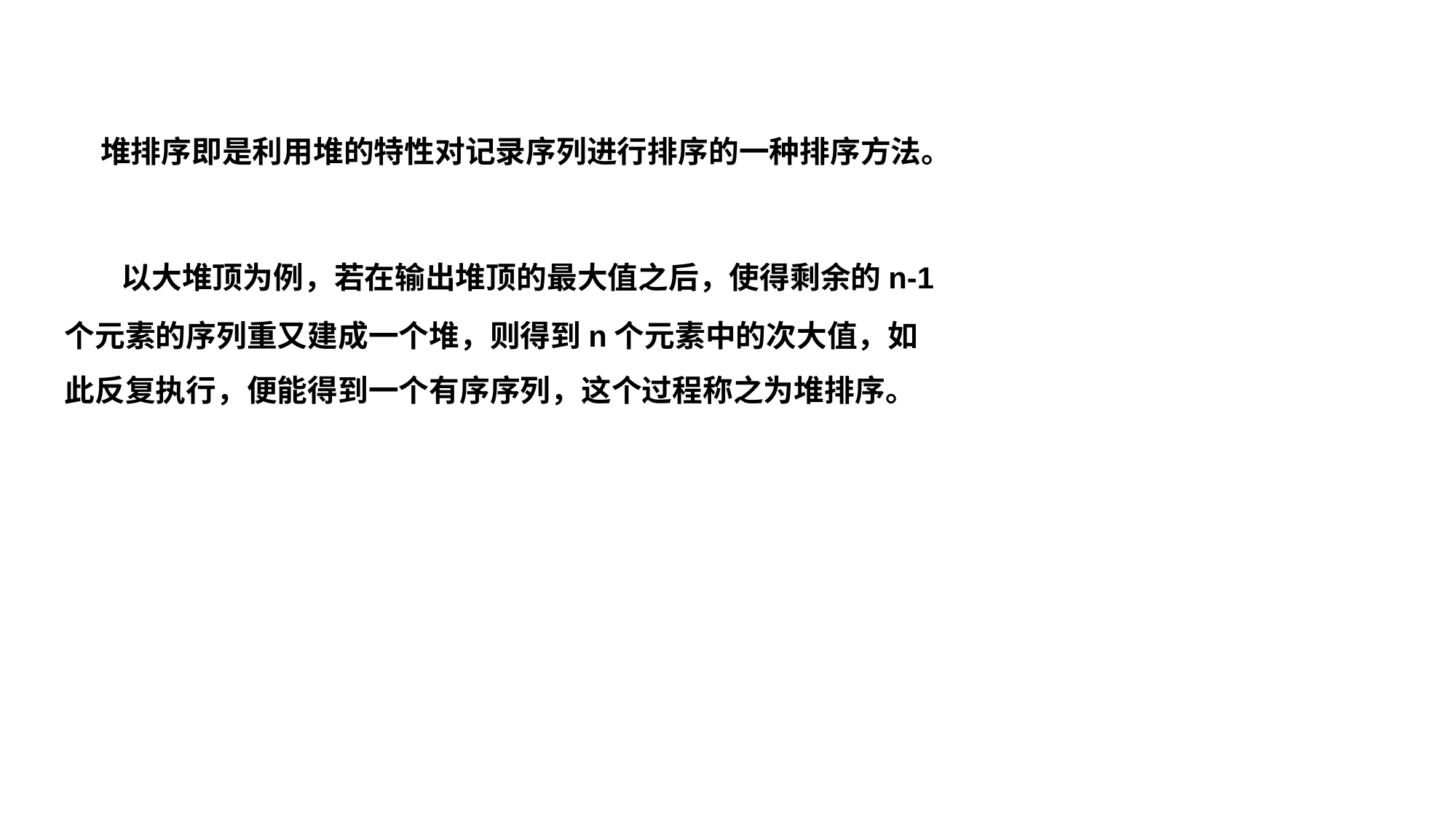

堆排序即是利用堆的特性对记录序列进行排序的一种排序方法。
　 以大堆顶为例，若在输出堆顶的最大值之后，使得剩余的n-1个元素的序列重又建成一个堆，则得到n个元素中的次大值，如此反复执行，便能得到一个有序序列，这个过程称之为堆排序。